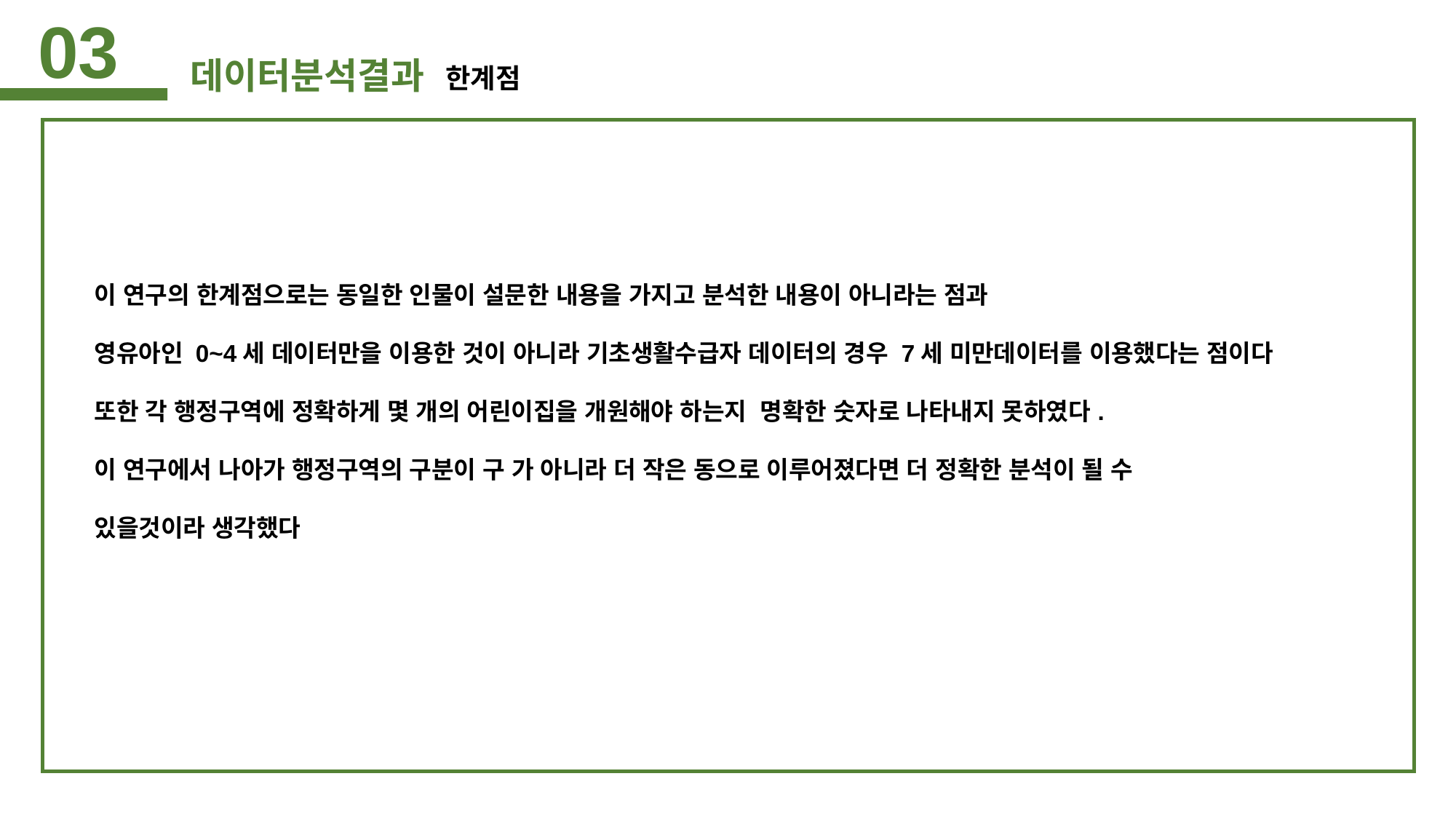

03

데이터분석결과
한계점

이 연구의 한계점으로는 동일한 인물이 설문한 내용을 가지고 분석한 내용이 아니라는 점과
영유아인 0~4세 데이터만을 이용한 것이 아니라 기초생활수급자 데이터의 경우 7세 미만데이터를 이용했다는 점이다
또한 각 행정구역에 정확하게 몇 개의 어린이집을 개원해야 하는지  명확한 숫자로 나타내지 못하였다.
이 연구에서 나아가 행정구역의 구분이 구 가 아니라 더 작은 동으로 이루어졌다면 더 정확한 분석이 될 수
있을것이라 생각했다